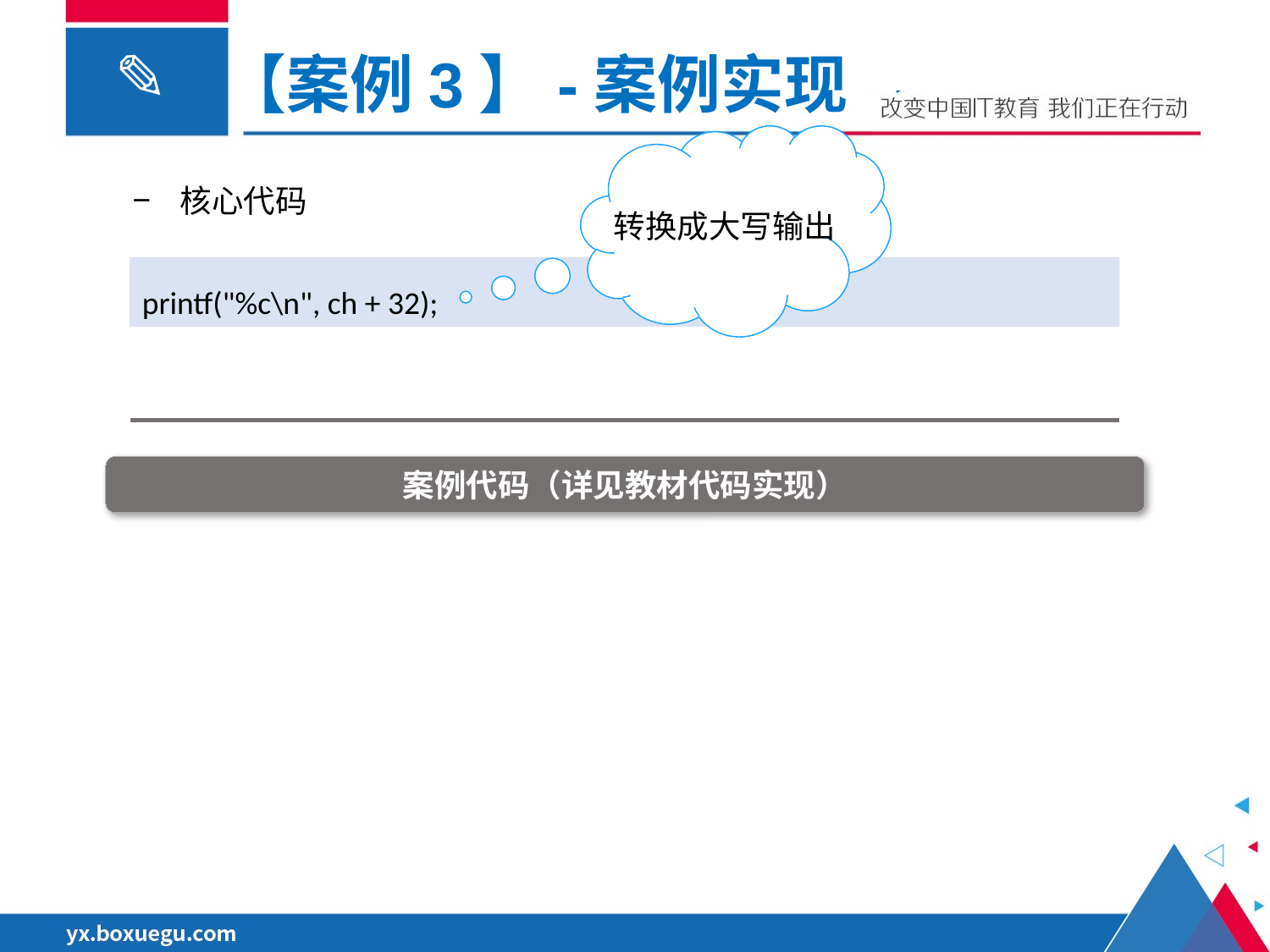

【案例3】-案例实现
转换成大写输出
核心代码
printf("%c\n", ch + 32);
案例代码（详见教材代码实现）